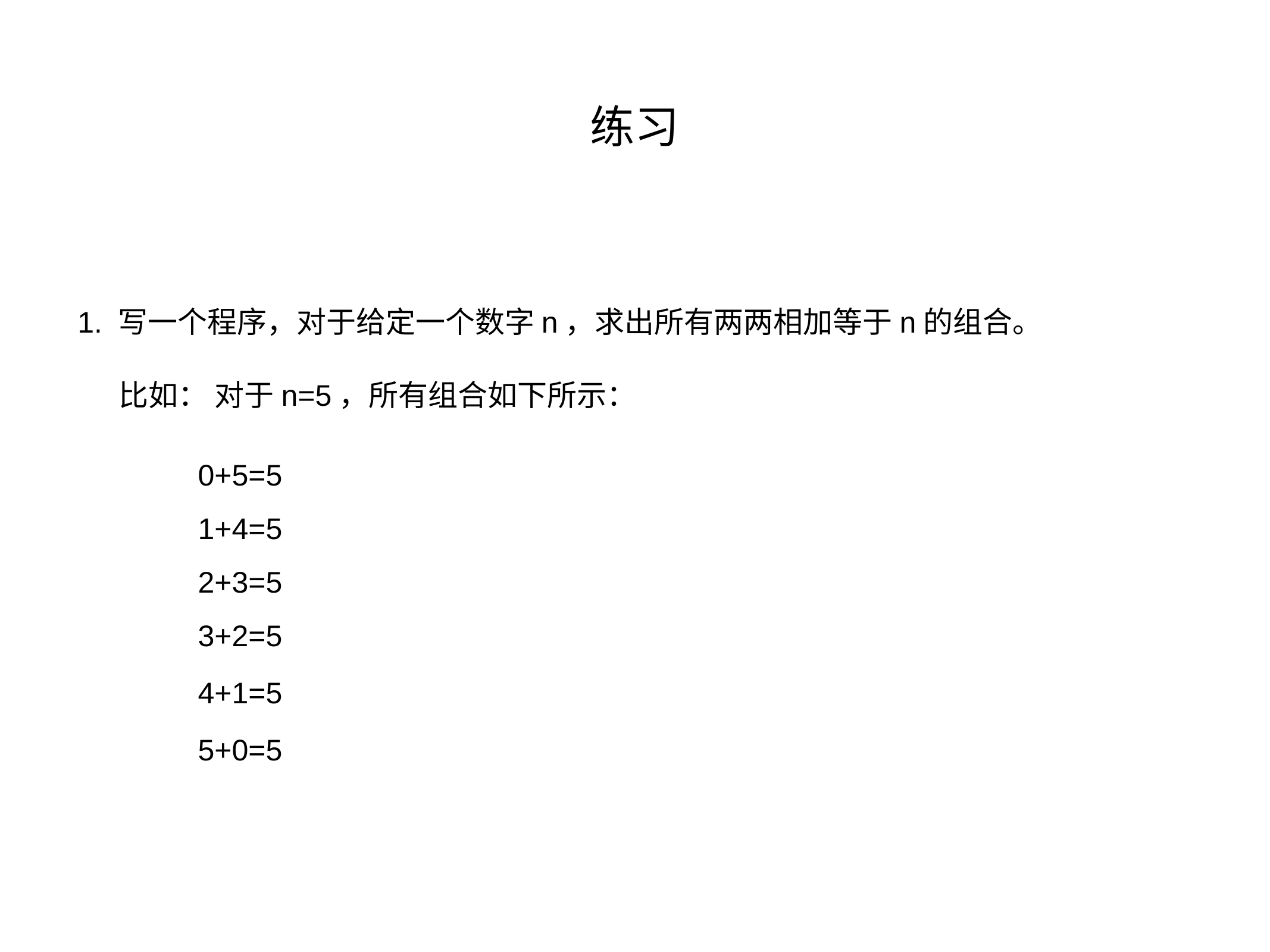

练习
1. 写一个程序，对于给定一个数字n，求出所有两两相加等于n的组合。
比如： 对于n=5，所有组合如下所示：
0+5=5
1+4=5
2+3=5
3+2=5
4+1=5
5+0=5